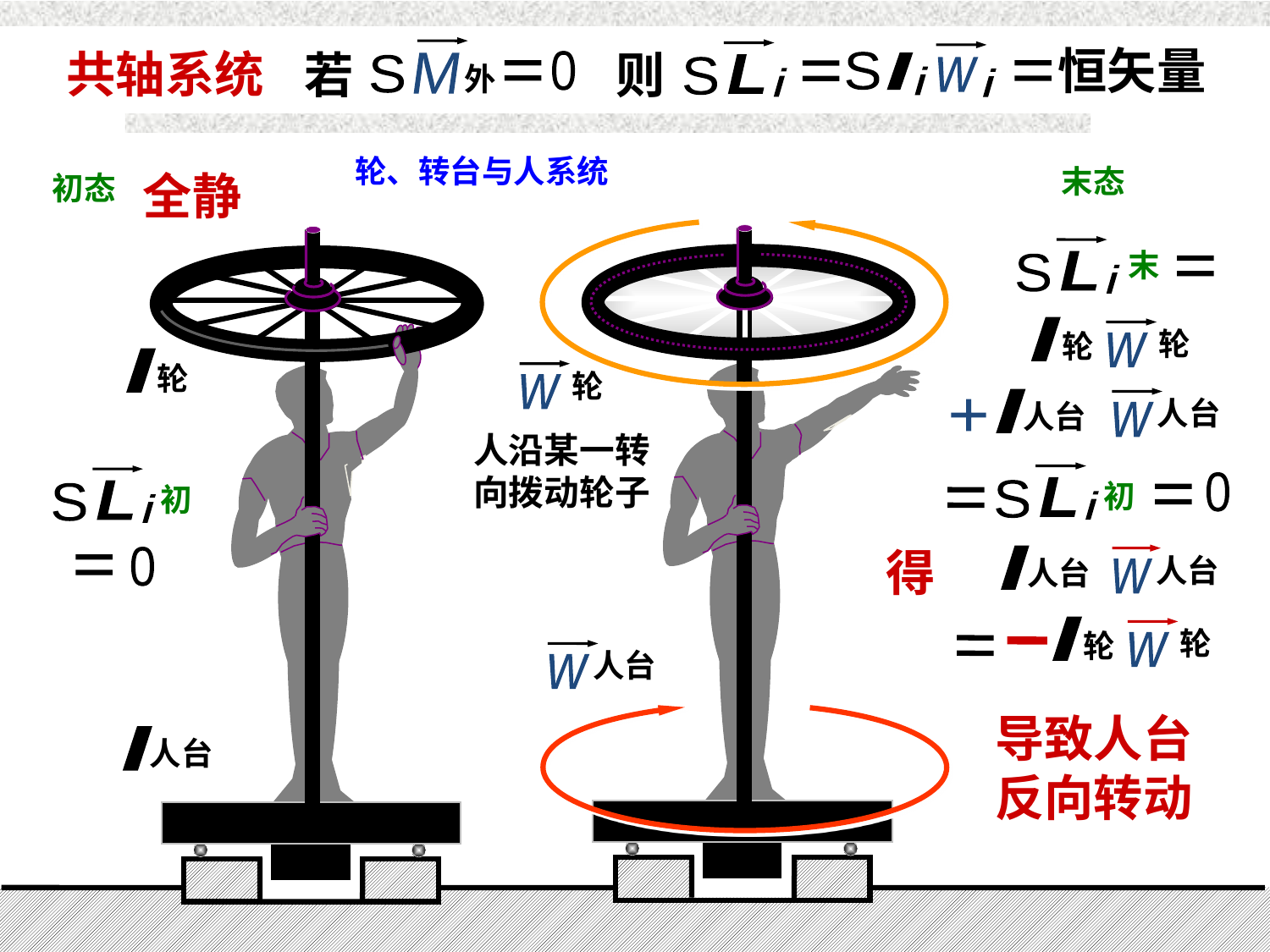

共轴系统的角动量守恒

恒矢量
共轴系统
若
则

L
Σ
i

0
Σ
I
M
外
Σ
ω

i
i

轮、转台与人系统
全静
初态

I
轮

L
Σ
i
初

0

I
人台

末态

末

L

Σ

i

I
轮
轮

ω
轮

ω

人台
I
人台

+
ω

人沿某一转向拨动轮子

初
0

L
Σ

i

得

人台
I
人台

ω
I
轮
轮

ω

人台

ω
导致人台反向转动